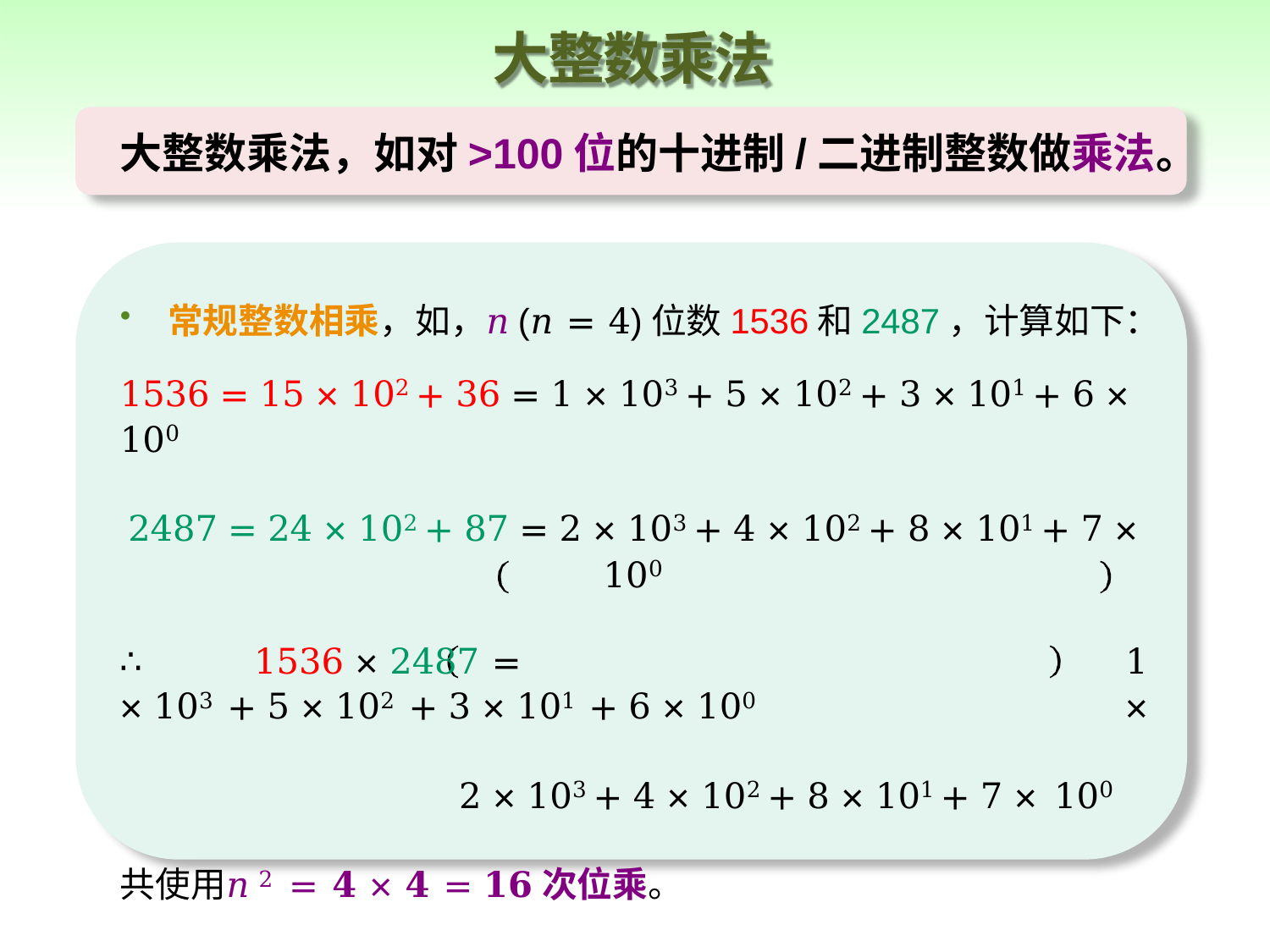

# 大整数乘法

大整数乘法，如对>100位的十进制/二进制整数做乘法。

常规整数相乘，如，𝑛(𝑛 = 4)位数1536和2487，计算如下：

1536 = 15 × 102 + 36 = 1 × 103 + 5 × 102 + 3 × 101 + 6 × 100

2487 = 24 × 102 + 87 = 2 × 103 + 4 × 102 + 8 × 101 + 7 × 100

∴	1536 × 2487 =	1 × 103  + 5 × 102  + 3 × 101  + 6 × 100	×

2 × 103 + 4 × 102 + 8 × 101 + 7 × 100

共使用𝑛2 = 𝟒 × 𝟒 = 𝟏𝟔次位乘。